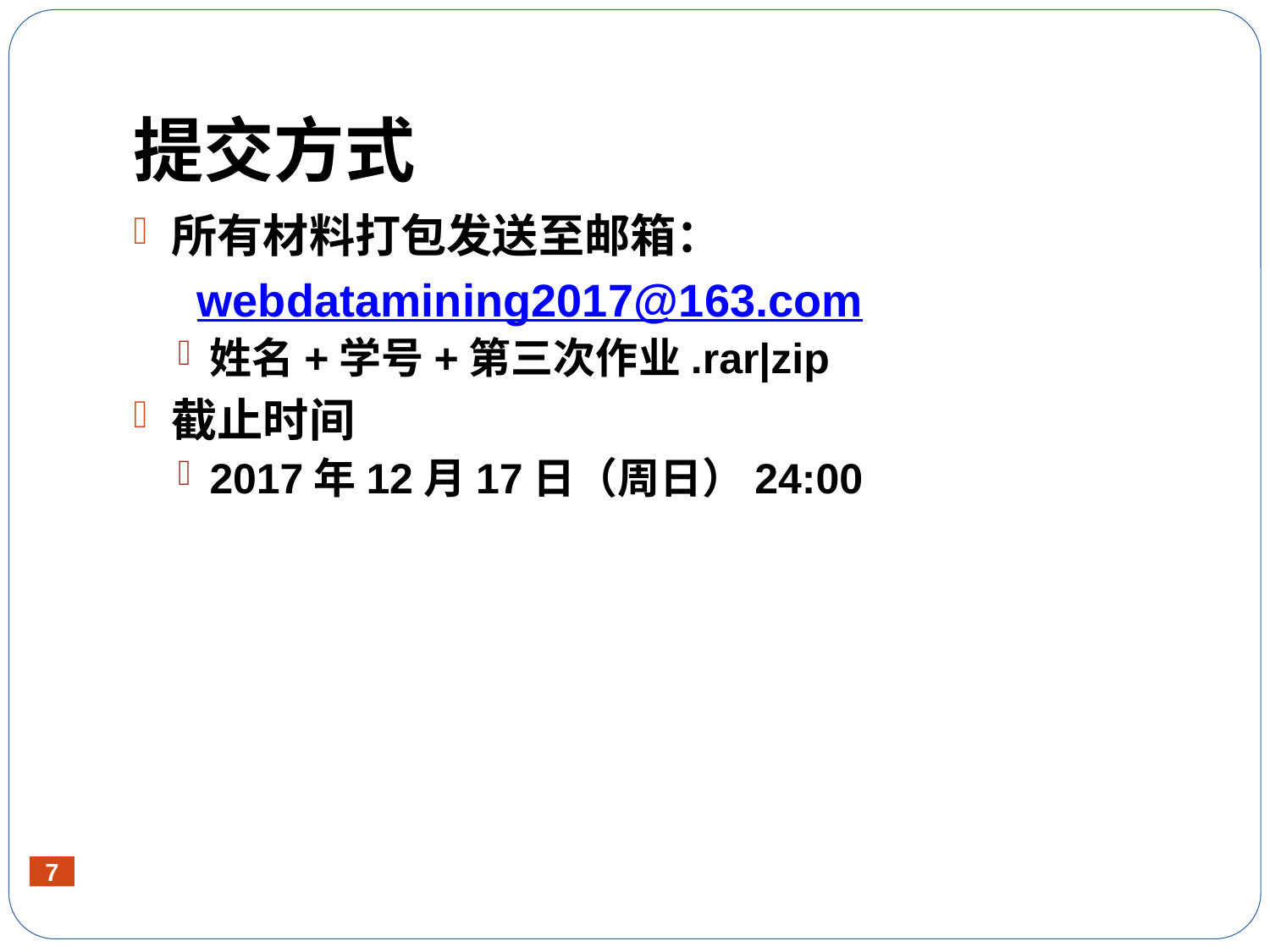

# 提交方式
所有材料打包发送至邮箱：
     webdatamining2017@163.com
姓名+学号+第三次作业.rar|zip
截止时间
2017年12月17日（周日）24:00
7